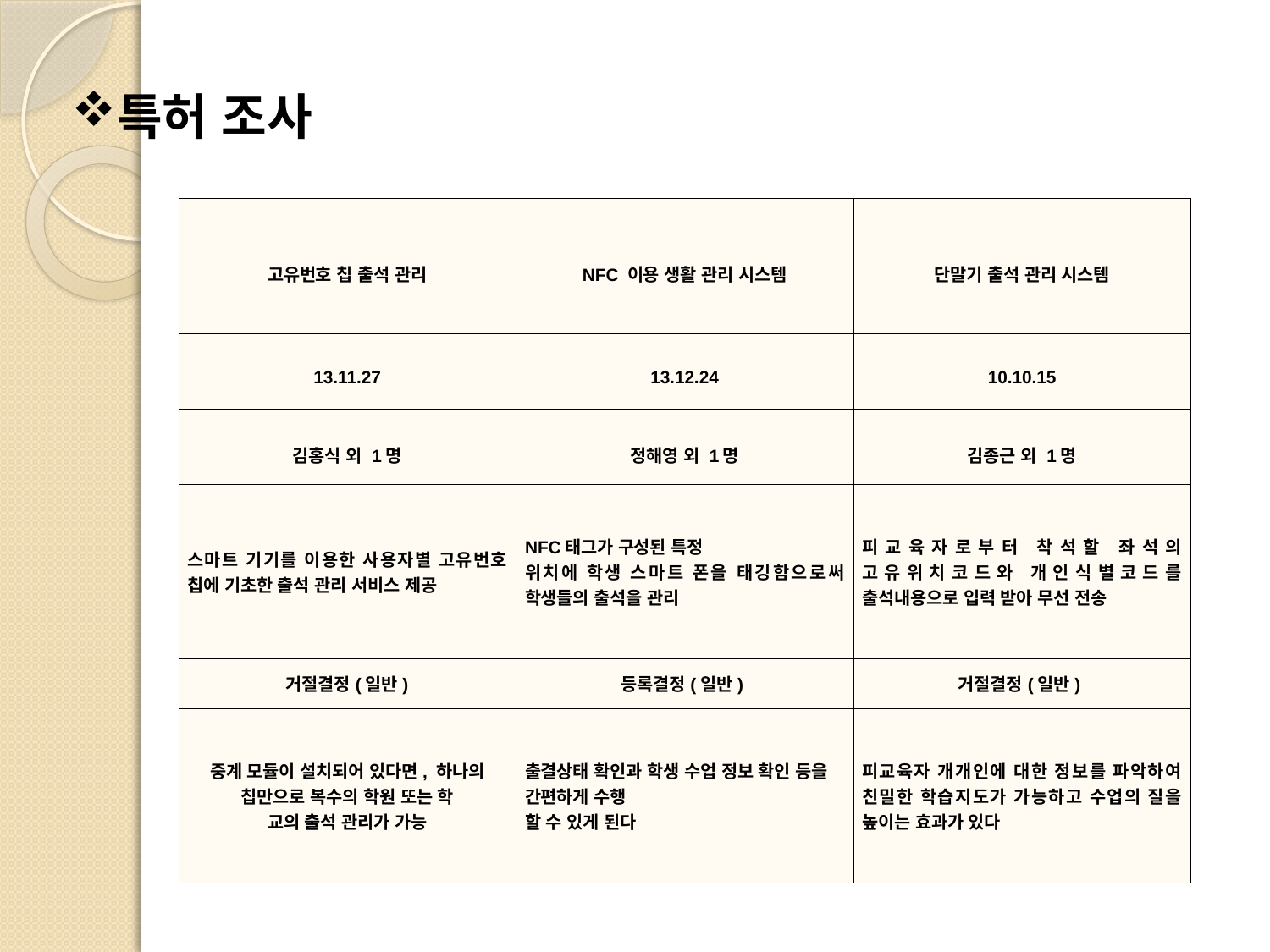

특허 조사

| 고유번호 칩 출석 관리 | NFC 이용 생활 관리 시스템 | 단말기 출석 관리 시스템 |
| --- | --- | --- |
| 13.11.27 | 13.12.24 | 10.10.15 |
| 김홍식 외 1명 | 정해영 외 1명 | 김종근 외 1명 |
| 스마트 기기를 이용한 사용자별 고유번호 칩에 기초한 출석 관리 서비스 제공 | NFC태그가 구성된 특정 위치에 학생 스마트 폰을 태깅함으로써 학생들의 출석을 관리 | 피교육자로부터 착석할 좌석의 고유위치코드와 개인식별코드를 출석내용으로 입력 받아 무선 전송 |
| 거절결정(일반) | 등록결정(일반) | 거절결정(일반) |
| 중계 모듈이 설치되어 있다면, 하나의 칩만으로 복수의 학원 또는 학 교의 출석 관리가 가능 | 출결상태 확인과 학생 수업 정보 확인 등을 간편하게 수행 할 수 있게 된다 | 피교육자 개개인에 대한 정보를 파악하여 친밀한 학습지도가 가능하고 수업의 질을 높이는 효과가 있다 |